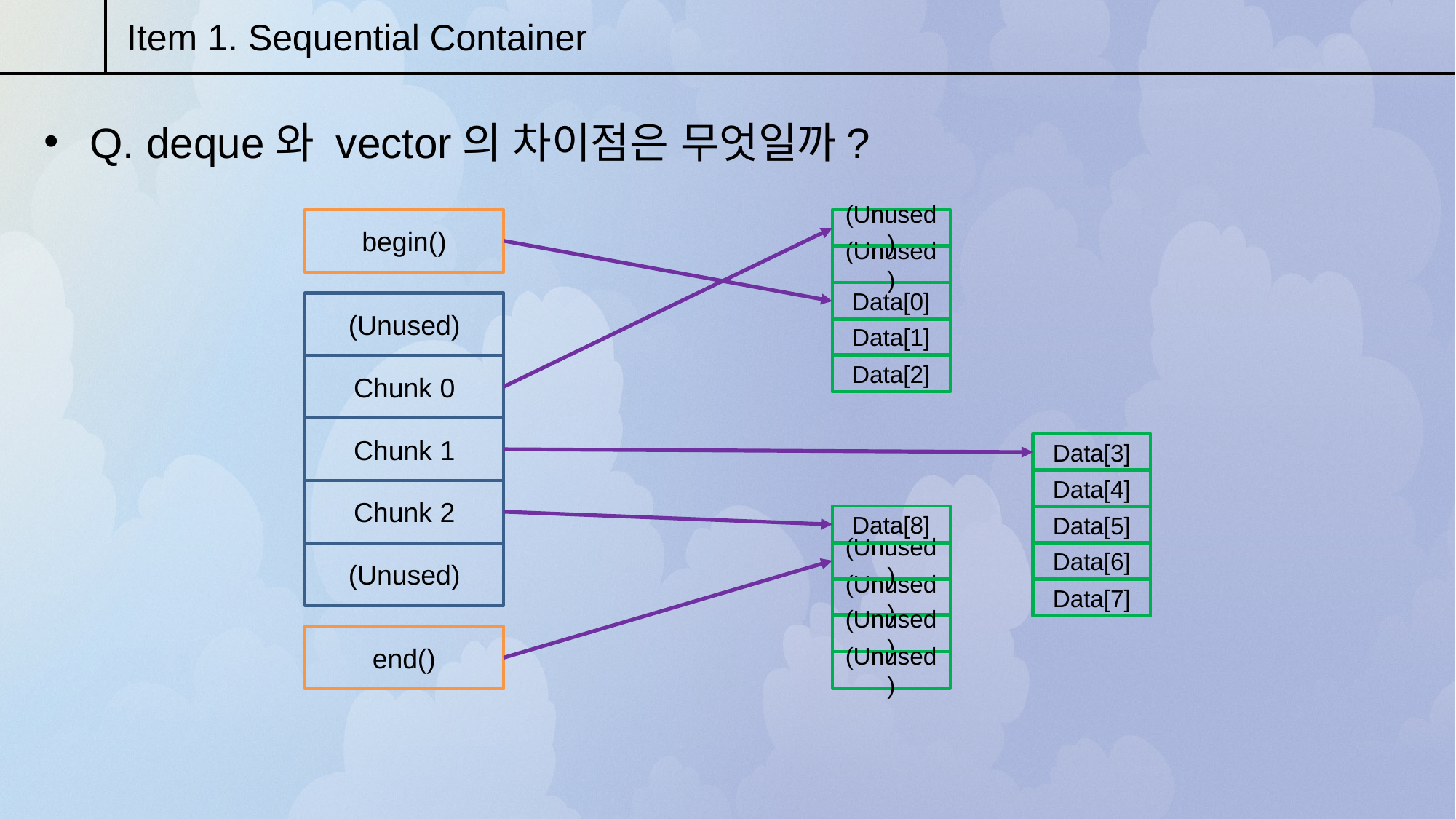

Item 1. Sequential Container
 Q. deque와 vector의 차이점은 무엇일까?
begin()
(Unused)
(Unused)
Data[0]
(Unused)
Data[1]
Data[2]
Chunk 0
Chunk 1
Data[3]
Data[4]
Chunk 2
Data[8]
Data[5]
(Unused)
Data[6]
(Unused)
(Unused)
Data[7]
(Unused)
end()
(Unused)